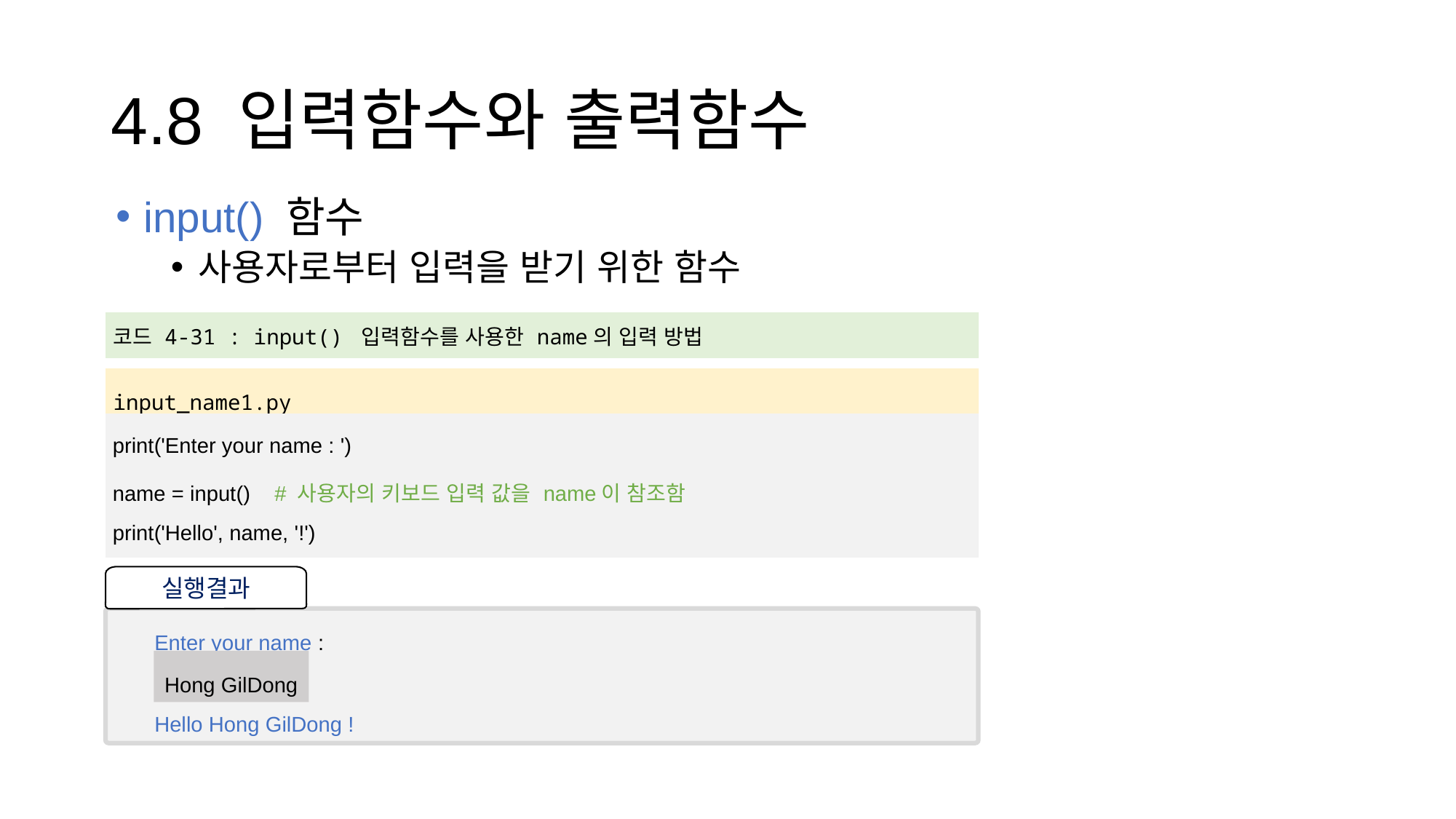

# 4.8 입력함수와 출력함수
input() 함수
사용자로부터 입력을 받기 위한 함수

| 코드 4-31 : input() 입력함수를 사용한 name의 입력 방법 |
| --- |
|  |
| input\_name1.py |
| print('Enter your name : ') name = input() # 사용자의 키보드 입력 값을 name이 참조함 print('Hello', name, '!') |
|  |
실행결과

Enter your name :

Hello Hong GilDong !
Hong GilDong